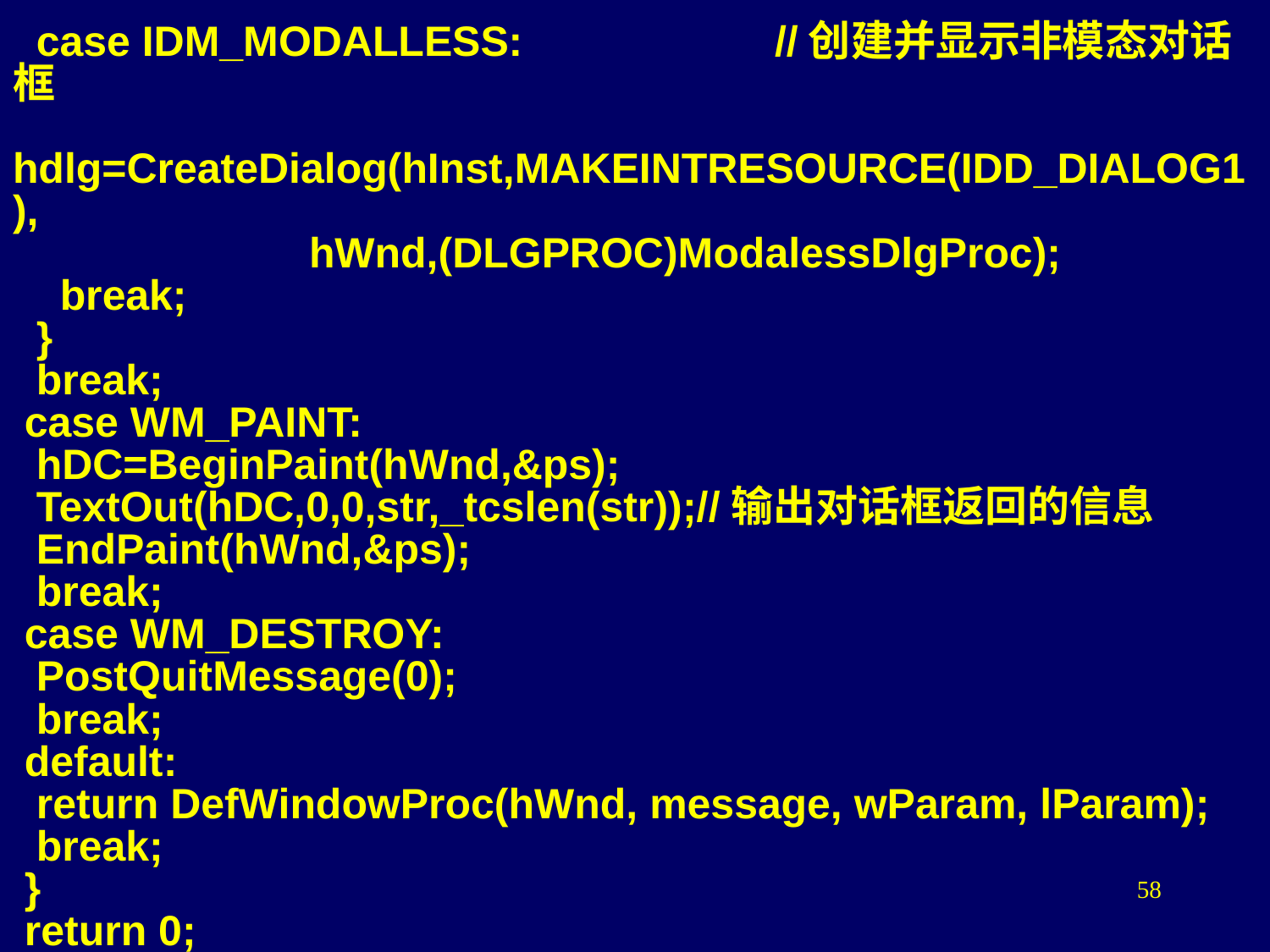

case IDM_MODALLESS:		//创建并显示非模态对话框
    hdlg=CreateDialog(hInst,MAKEINTRESOURCE(IDD_DIALOG1),
                         hWnd,(DLGPROC)ModalessDlgProc);
    break;
  }
  break;
 case WM_PAINT:
  hDC=BeginPaint(hWnd,&ps);
  TextOut(hDC,0,0,str,_tcslen(str));//输出对话框返回的信息
  EndPaint(hWnd,&ps);
  break;
 case WM_DESTROY:
  PostQuitMessage(0);
  break;
 default:
  return DefWindowProc(hWnd, message, wParam, lParam);
  break;
 }
 return 0;
}
58